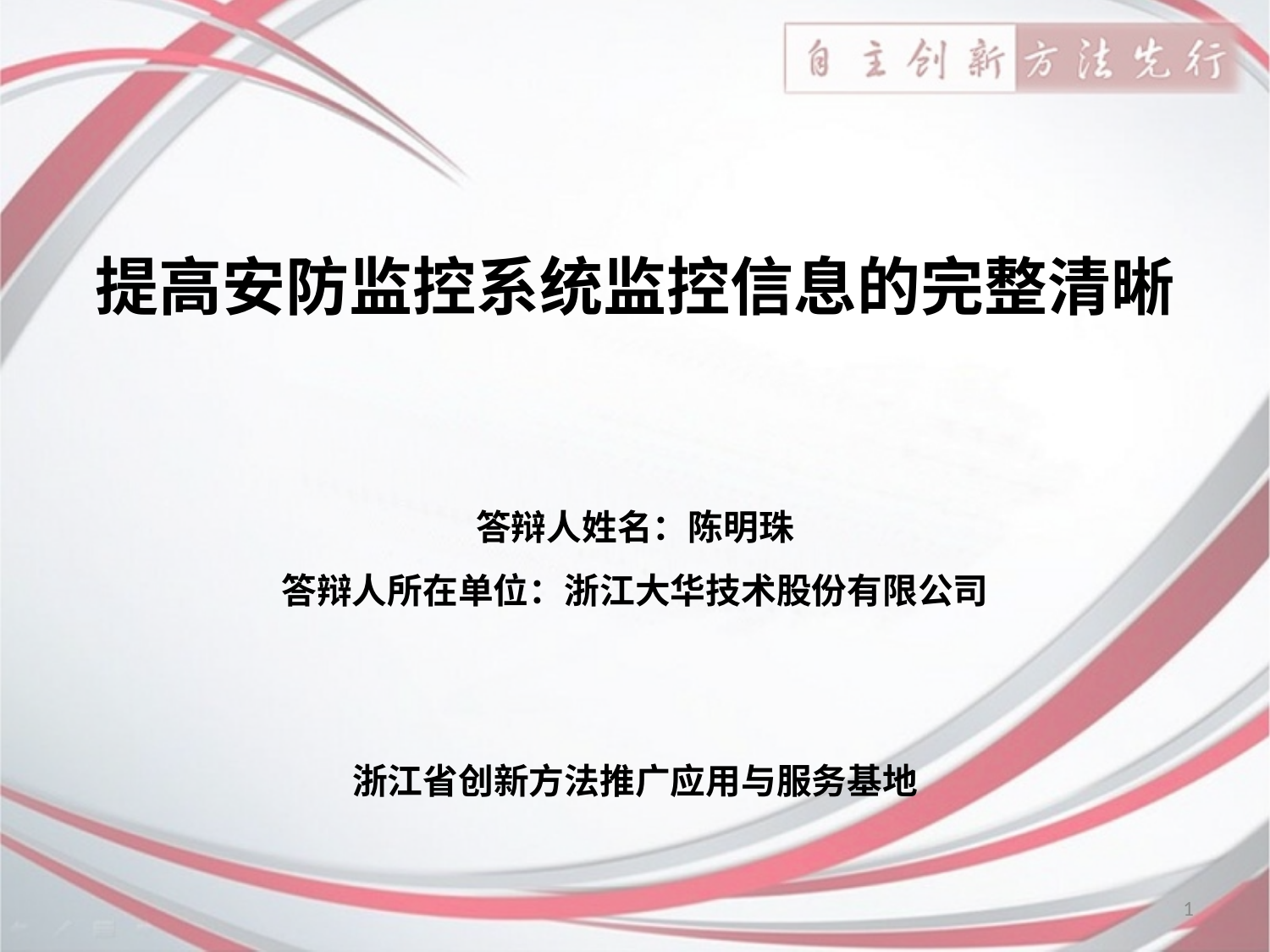

提高安防监控系统监控信息的完整清晰
答辩人姓名：陈明珠
答辩人所在单位：浙江大华技术股份有限公司

浙江省创新方法推广应用与服务基地
1